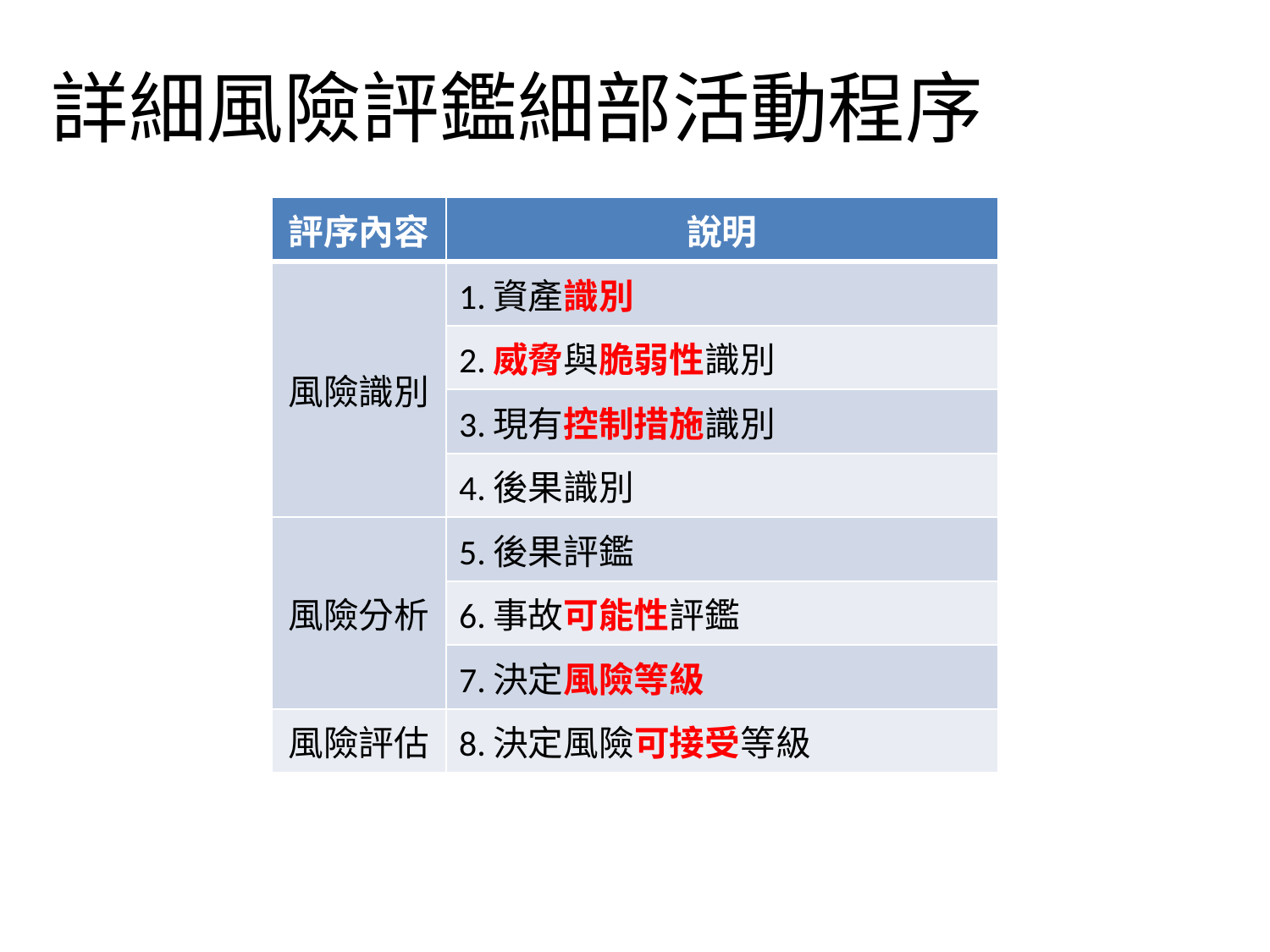

# 詳細風險評鑑細部活動程序
| 評序內容 | 說明 |
| --- | --- |
| 風險識別 | 1.資產識別 |
|  | 2.威脅與脆弱性識別 |
|  | 3.現有控制措施識別 |
|  | 4.後果識別 |
| 風險分析 | 5.後果評鑑 |
|  | 6.事故可能性評鑑 |
|  | 7.決定風險等級 |
| 風險評估 | 8.決定風險可接受等級 |